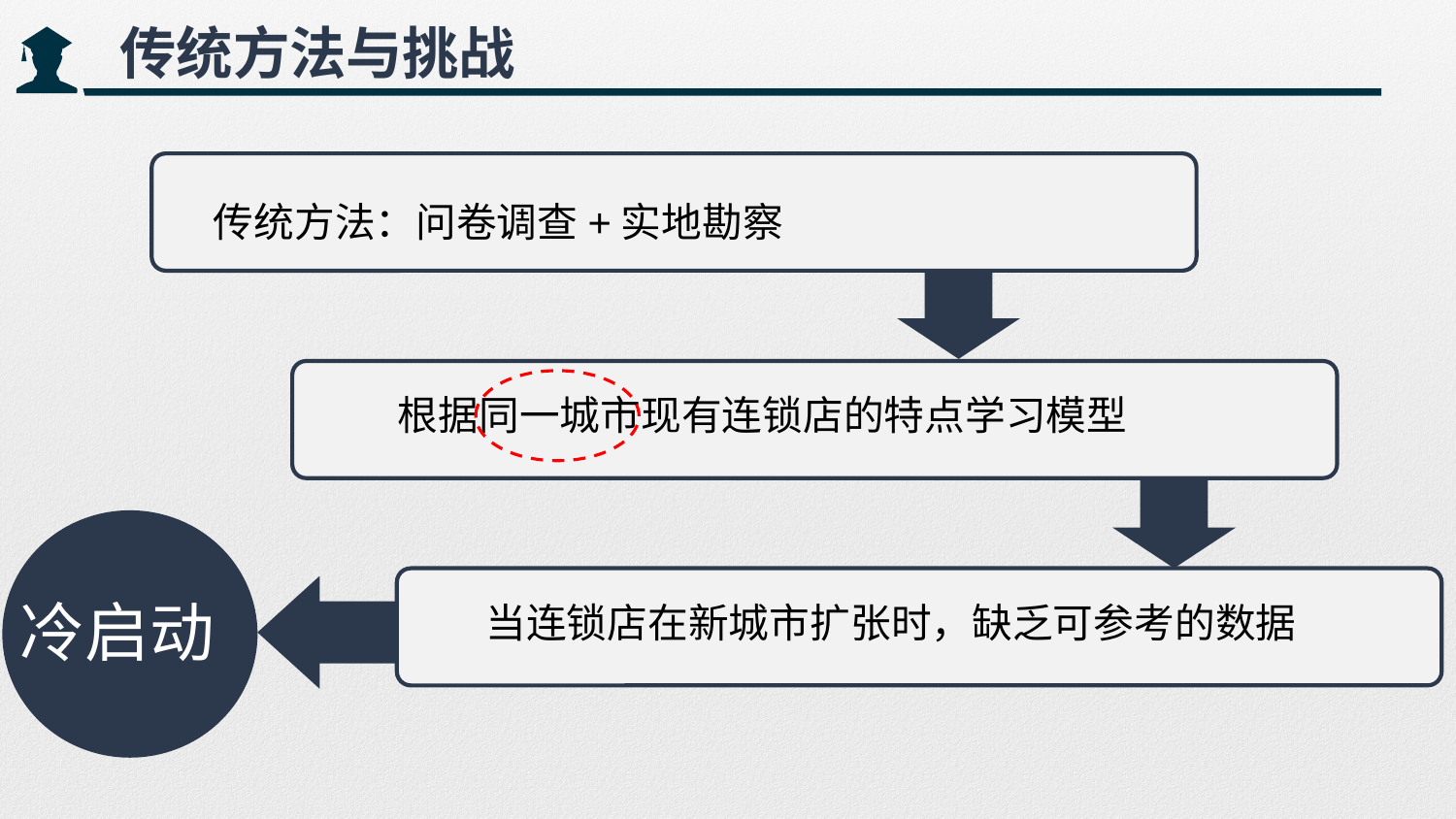

传统方法与挑战

传统方法：问卷调查+实地勘察

根据同一城市现有连锁店的特点学习模型

冷启动

当连锁店在新城市扩张时，缺乏可参考的数据